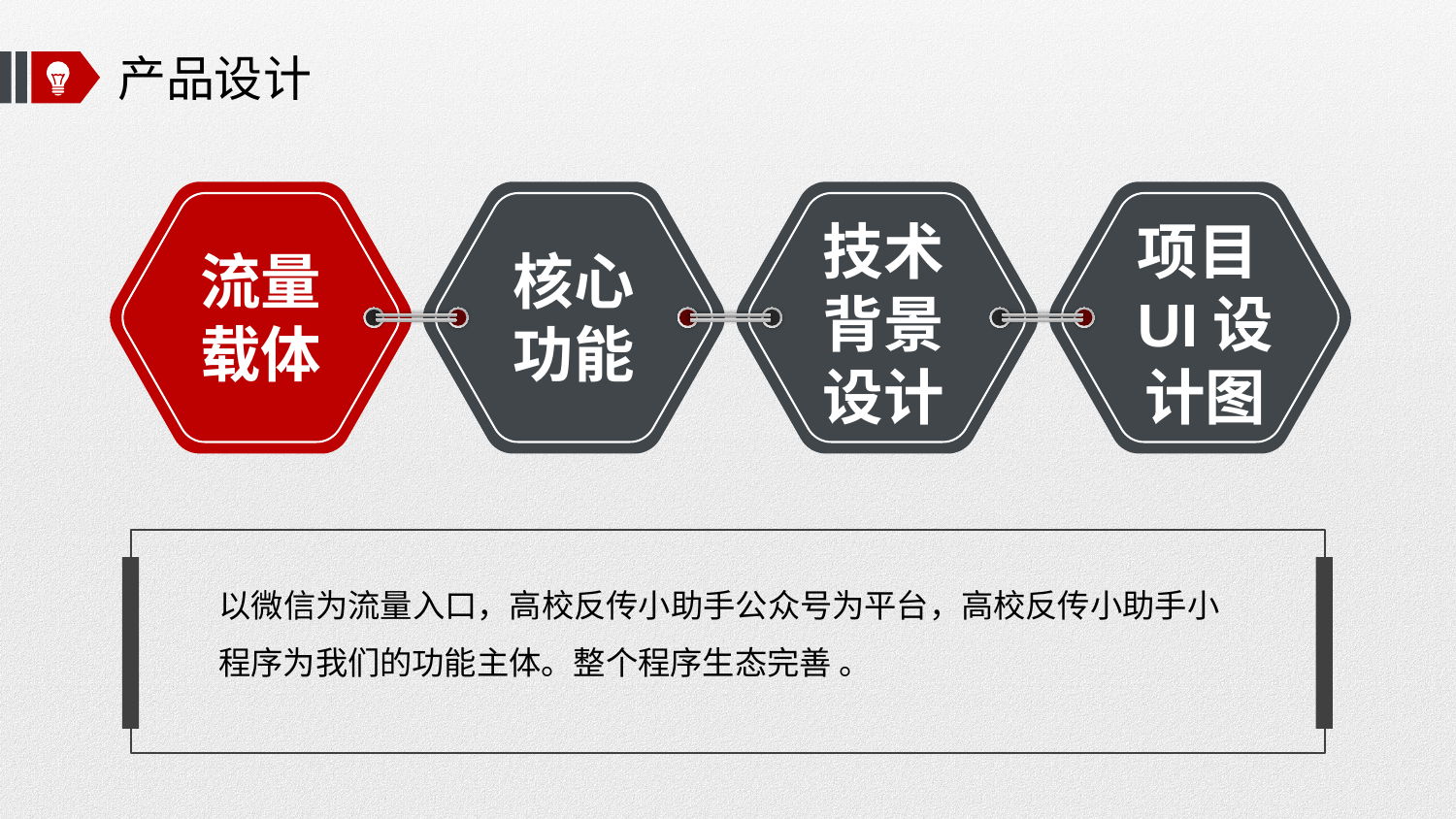

# 产品设计

流量载体

核心功能

技术背景设计

项目UI设计图

以微信为流量入口，高校反传小助手公众号为平台，高校反传小助手小程序为我们的功能主体。整个程序生态完善 。